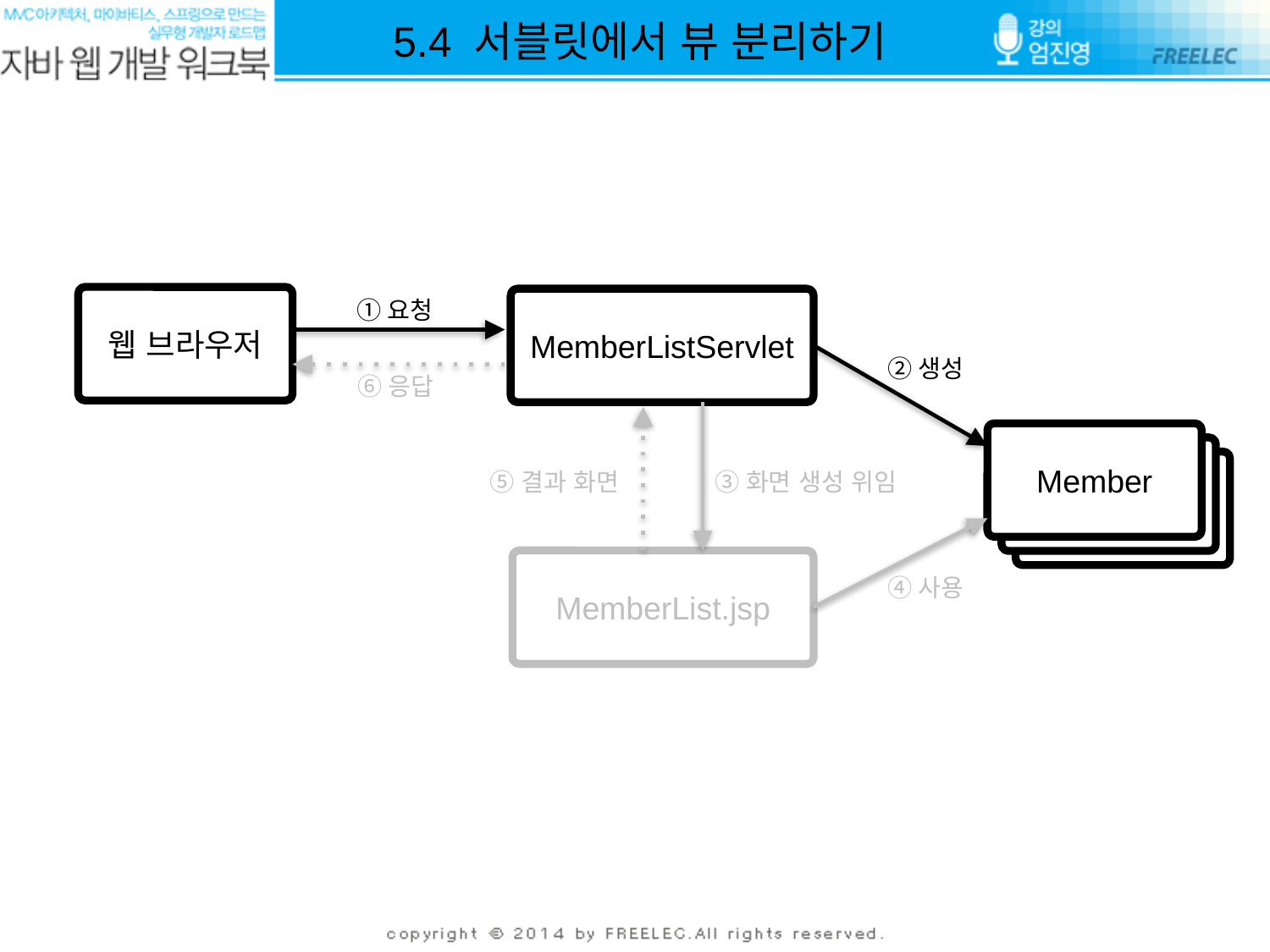

5.4 서블릿에서 뷰 분리하기
웹 브라우저
①요청
MemberListServlet

②생성
⑥응답
Member

Member

Member

⑤결과 화면
③화면 생성 위임
MemberList.jsp

④사용